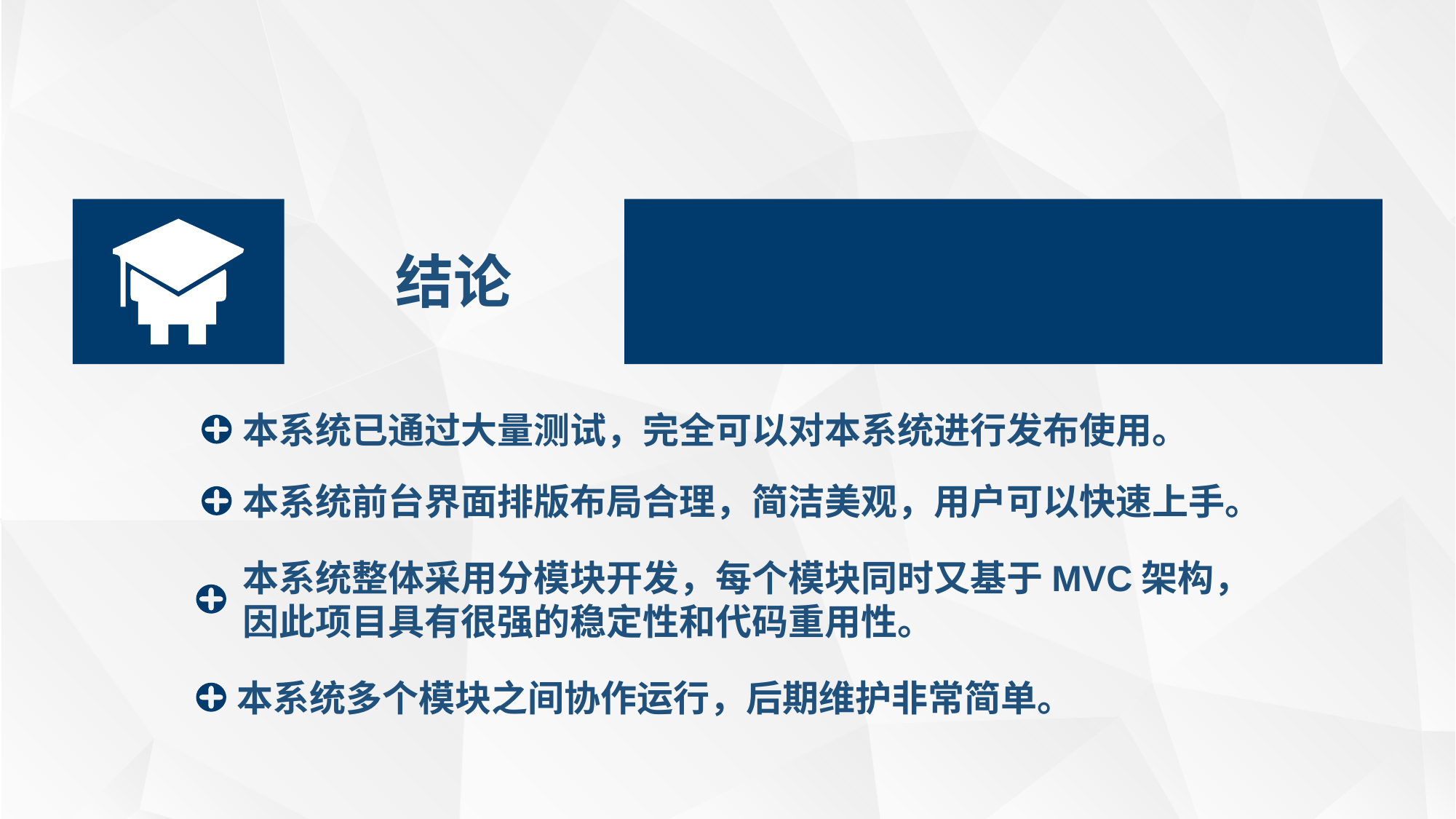

结论
本系统已通过大量测试，完全可以对本系统进行发布使用。

本系统前台界面排版布局合理，简洁美观，用户可以快速上手。

本系统整体采用分模块开发，每个模块同时又基于MVC架构，因此项目具有很强的稳定性和代码重用性。

本系统多个模块之间协作运行，后期维护非常简单。